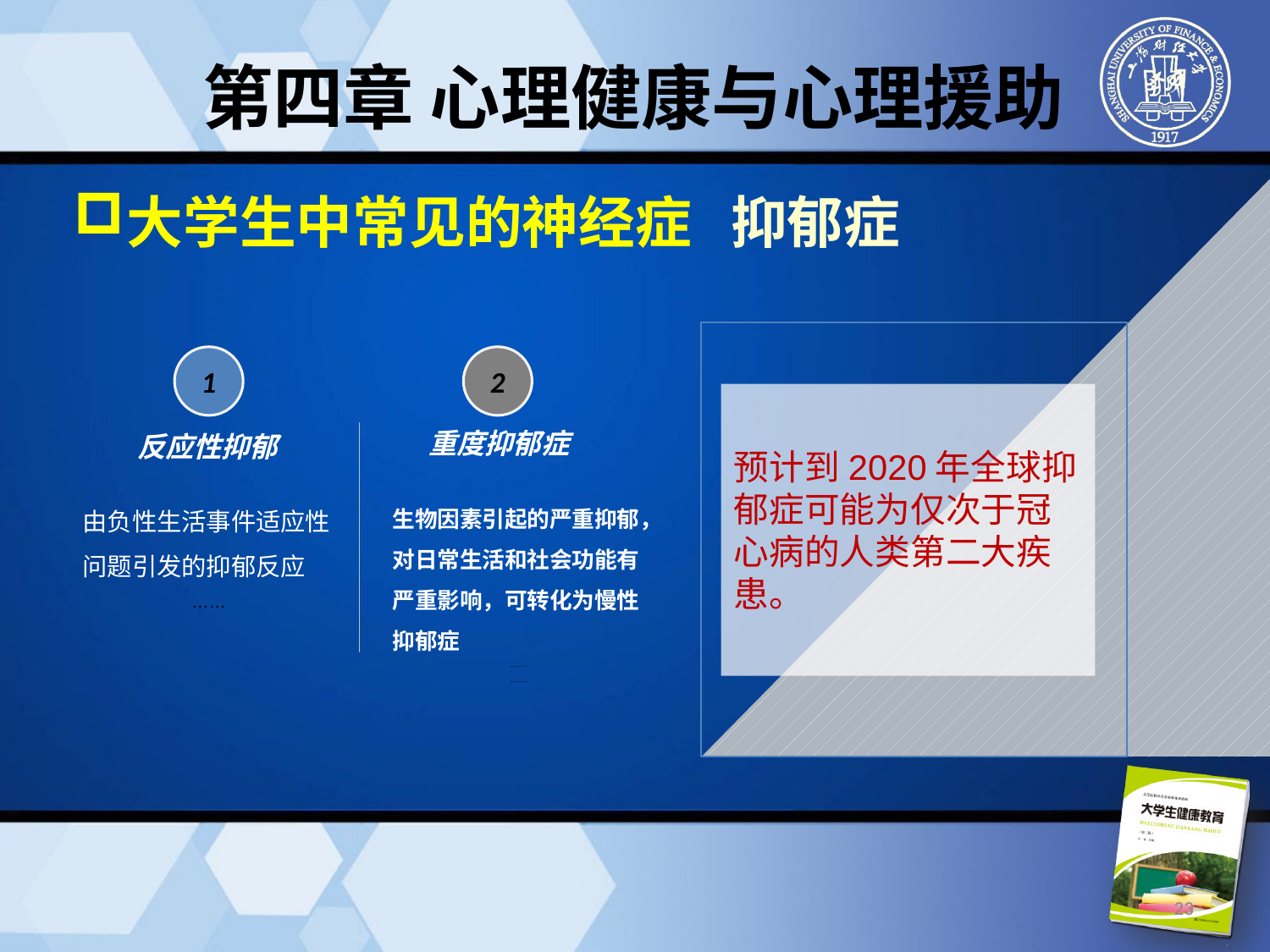

# 第四章 心理健康与心理援助

1
反应性抑郁
由负性生活事件适应性问题引发的抑郁反应
……
2
重度抑郁症
生物因素引起的严重抑郁，对日常生活和社会功能有严重影响，可转化为慢性抑郁症
……
……
预计到2020年全球抑郁症可能为仅次于冠心病的人类第二大疾患。
大学生中常见的神经症   抑郁症
23